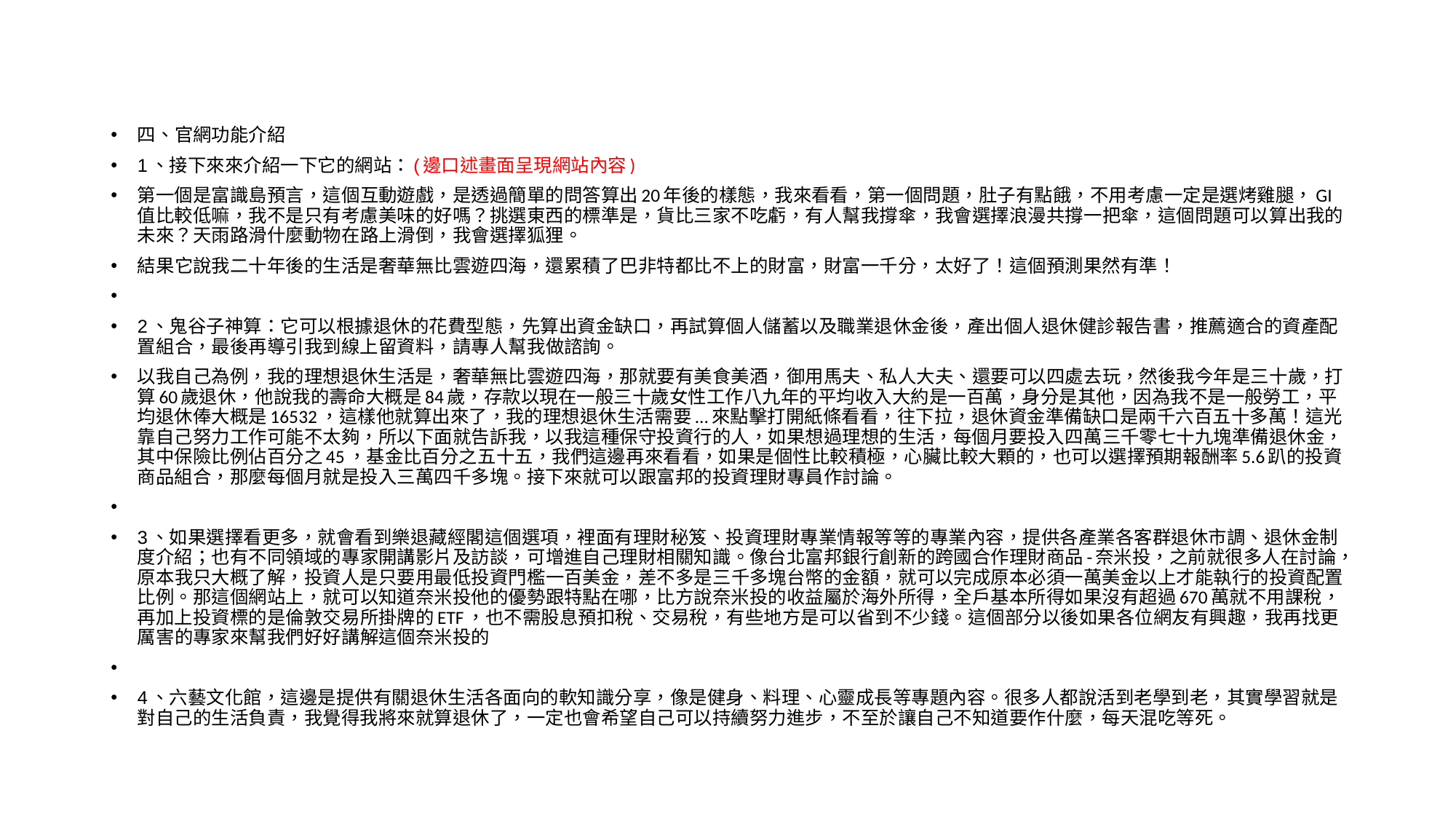

四、官網功能介紹
1、接下來來介紹一下它的網站：(邊口述畫面呈現網站內容)
第一個是富識島預言，這個互動遊戲，是透過簡單的問答算出20年後的樣態，我來看看，第一個問題，肚子有點餓，不用考慮一定是選烤雞腿，GI值比較低嘛，我不是只有考慮美味的好嗎？挑選東西的標準是，貨比三家不吃虧，有人幫我撐傘，我會選擇浪漫共撐一把傘，這個問題可以算出我的未來？天雨路滑什麼動物在路上滑倒，我會選擇狐狸。
結果它說我二十年後的生活是奢華無比雲遊四海，還累積了巴非特都比不上的財富，財富一千分，太好了！這個預測果然有準！

2、鬼谷子神算：它可以根據退休的花費型態，先算出資金缺口，再試算個人儲蓄以及職業退休金後，產出個人退休健診報告書，推薦適合的資產配置組合，最後再導引我到線上留資料，請專人幫我做諮詢。
以我自己為例，我的理想退休生活是，奢華無比雲遊四海，那就要有美食美酒，御用馬夫、私人大夫、還要可以四處去玩，然後我今年是三十歲，打算60歲退休，他說我的壽命大概是84歲，存款以現在一般三十歲女性工作八九年的平均收入大約是一百萬，身分是其他，因為我不是一般勞工，平均退休俸大概是16532，這樣他就算出來了，我的理想退休生活需要...來點擊打開紙條看看，往下拉，退休資金準備缺口是兩千六百五十多萬！這光靠自己努力工作可能不太夠，所以下面就告訴我，以我這種保守投資行的人，如果想過理想的生活，每個月要投入四萬三千零七十九塊準備退休金，其中保險比例佔百分之45，基金比百分之五十五，我們這邊再來看看，如果是個性比較積極，心臟比較大顆的，也可以選擇預期報酬率5.6趴的投資商品組合，那麼每個月就是投入三萬四千多塊。接下來就可以跟富邦的投資理財專員作討論。

3、如果選擇看更多，就會看到樂退藏經閣這個選項，裡面有理財秘笈、投資理財專業情報等等的專業內容，提供各產業各客群退休市調、退休金制度介紹；也有不同領域的專家開講影片及訪談，可增進自己理財相關知識。像台北富邦銀行創新的跨國合作理財商品-奈米投，之前就很多人在討論，原本我只大概了解，投資人是只要用最低投資門檻一百美金，差不多是三千多塊台幣的金額，就可以完成原本必須一萬美金以上才能執行的投資配置比例。那這個網站上，就可以知道奈米投他的優勢跟特點在哪，比方說奈米投的收益屬於海外所得，全戶基本所得如果沒有超過670萬就不用課稅，再加上投資標的是倫敦交易所掛牌的ETF，也不需股息預扣稅、交易稅，有些地方是可以省到不少錢。這個部分以後如果各位網友有興趣，我再找更厲害的專家來幫我們好好講解這個奈米投的

4、六藝文化館，這邊是提供有關退休生活各面向的軟知識分享，像是健身、料理、心靈成長等專題內容。很多人都說活到老學到老，其實學習就是對自己的生活負責，我覺得我將來就算退休了，一定也會希望自己可以持續努力進步，不至於讓自己不知道要作什麼，每天混吃等死。